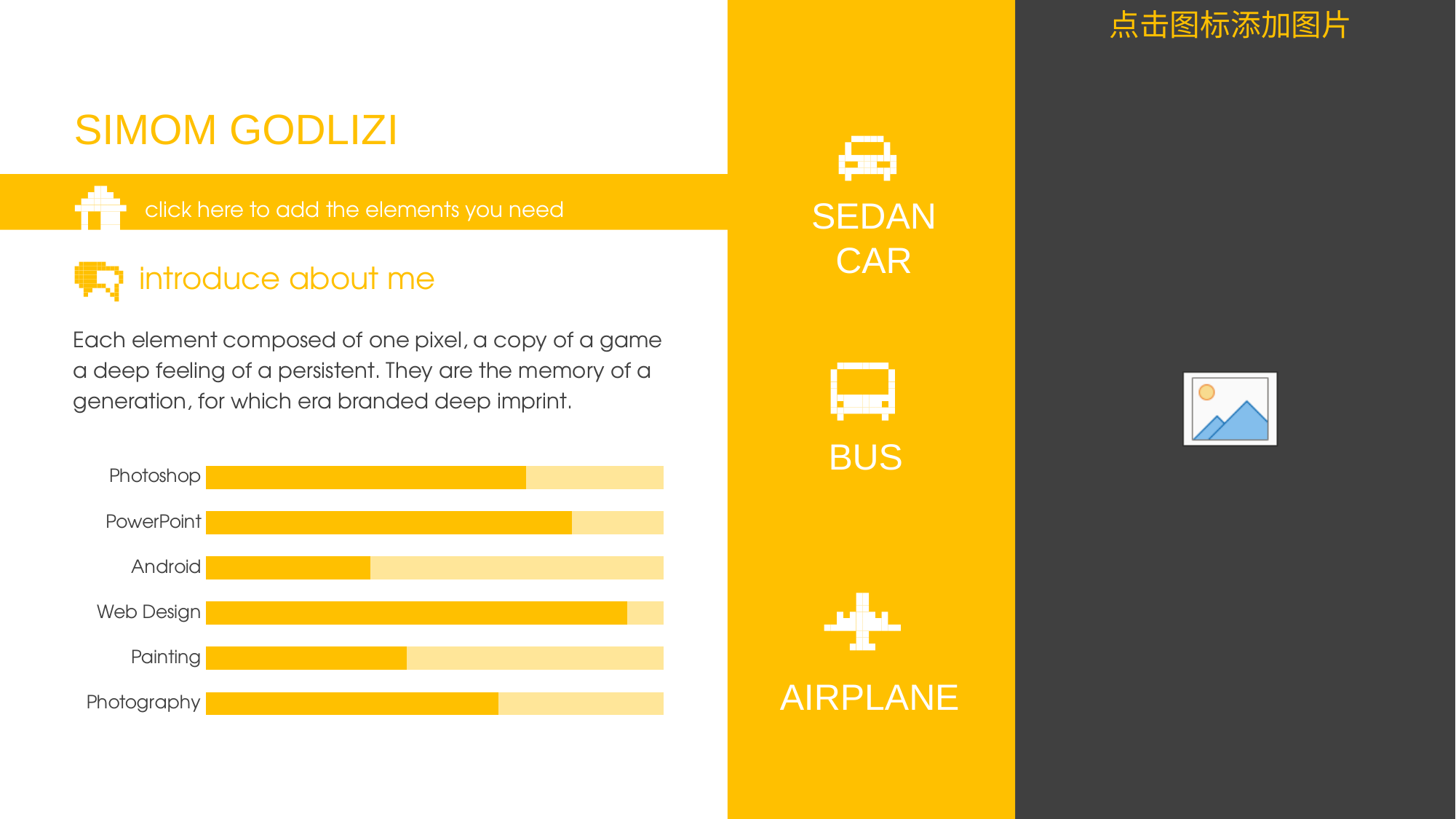

SIMOM GODLIZI

SEDAN CAR
click here to add the elements you need
introduce about me

Each element composed of one pixel, a copy of a game a deep feeling of a persistent. They are the memory of a generation, for which era branded deep imprint.

BUS

### Chart

| Category | 系列 1 | 系列 2 |
|---|---|---|
| Photoshop | 5.0 | 3.5 |
| PowerPoint | 5.0 | 4.0 |
| Android | 5.0 | 1.8 |
| Web Design | 5.0 | 4.6 |
| Painting | 5.0 | 2.2 |
| Photography | 5.0 | 3.2 |

AIRPLANE